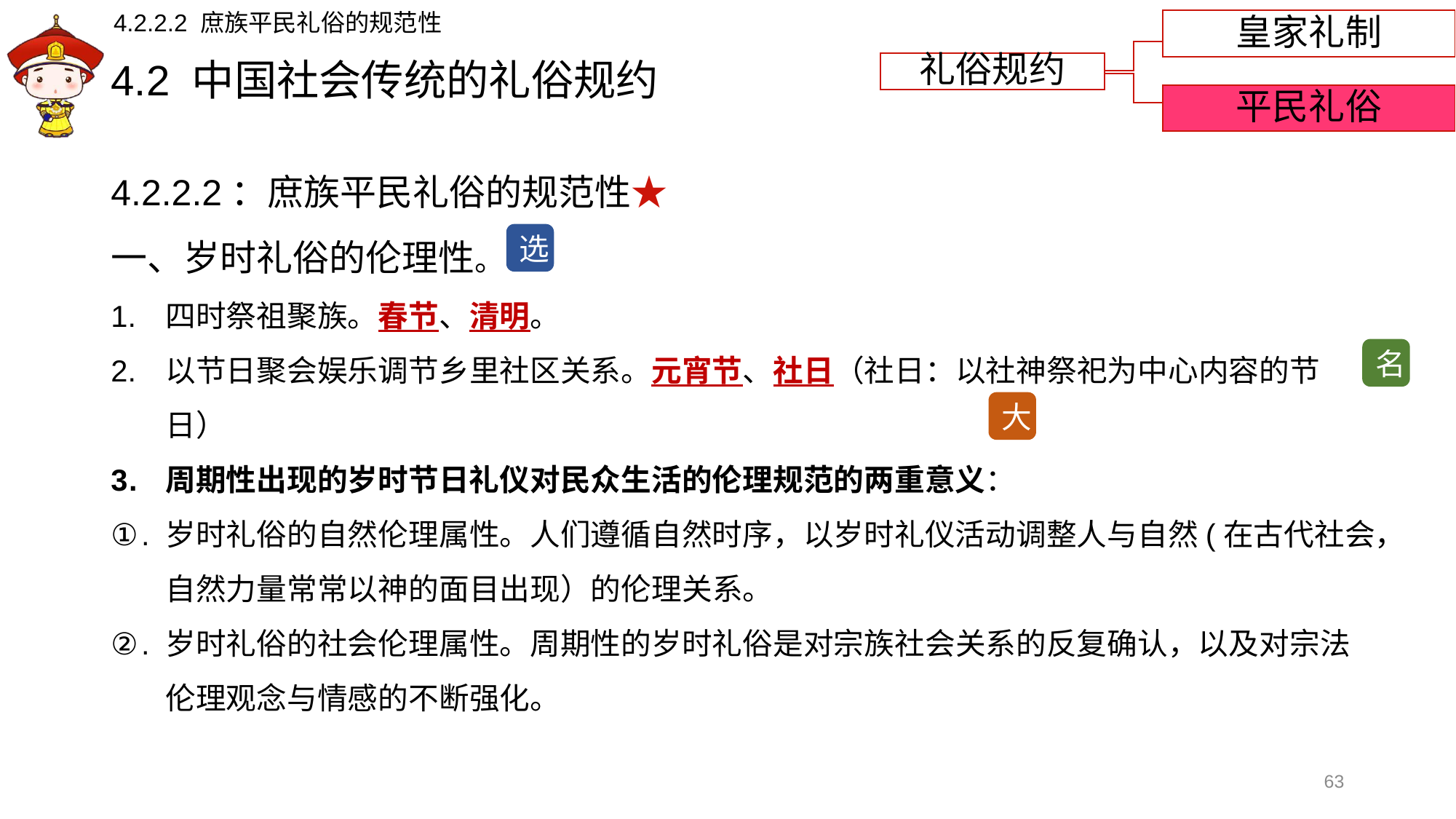

4.2.2.2 庶族平民礼俗的规范性
皇家礼制

# 4.2 中国社会传统的礼俗规约
礼俗规约

平民礼俗
4.2.2.2：庶族平民礼俗的规范性★
一、岁时礼俗的伦理性。
四时祭祖聚族。春节、清明。
以节日聚会娱乐调节乡里社区关系。元宵节、社日（社日：以社神祭祀为中心内容的节日）
周期性出现的岁时节日礼仪对民众生活的伦理规范的两重意义：
岁时礼俗的自然伦理属性。人们遵循自然时序，以岁时礼仪活动调整人与自然(在古代社会，自然力量常常以神的面目出现）的伦理关系。
岁时礼俗的社会伦理属性。周期性的岁时礼俗是对宗族社会关系的反复确认，以及对宗法伦理观念与情感的不断强化。

选
名
大
63